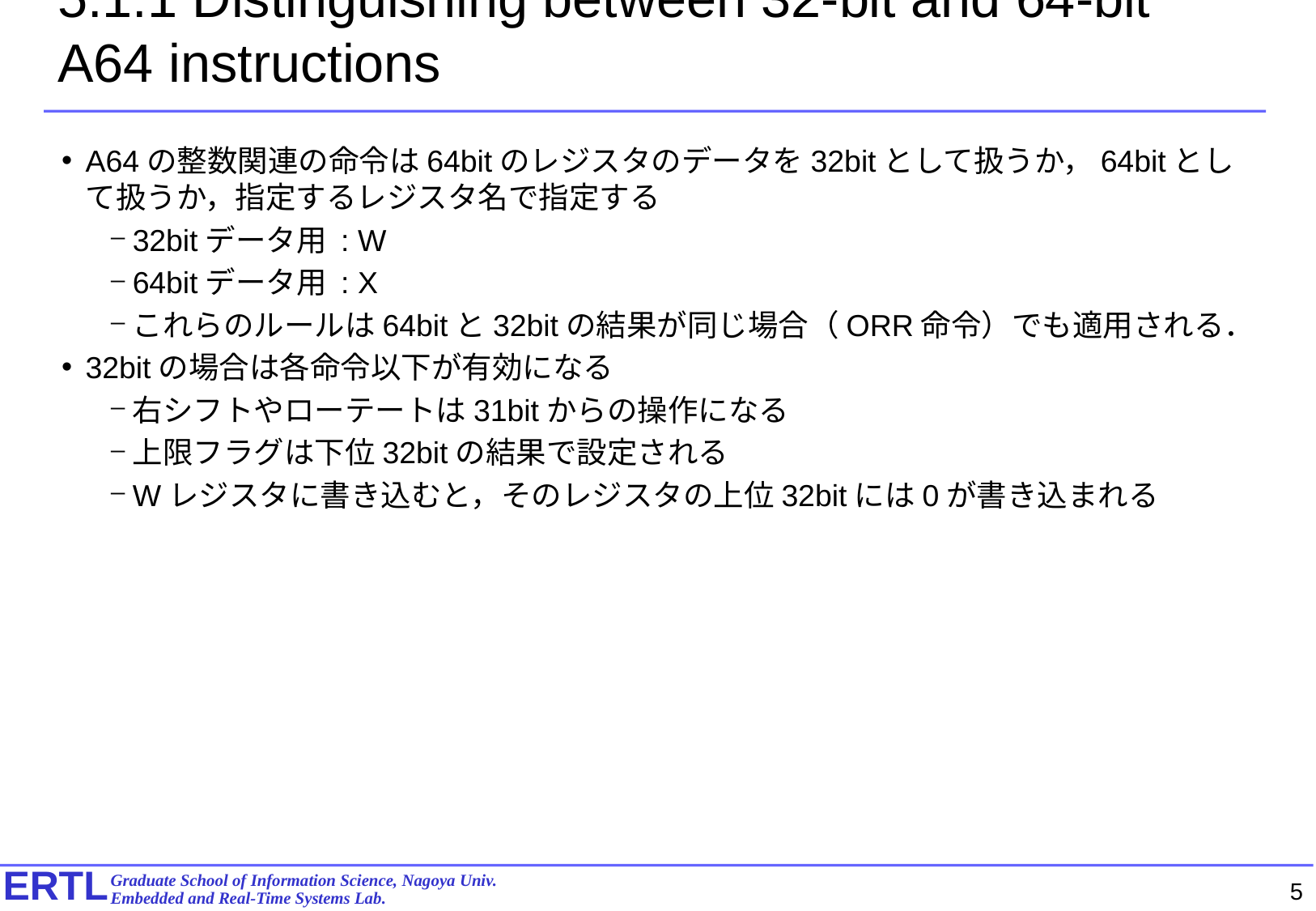

# 5.1.1 Distinguishing between 32-bit and 64-bit A64 instructions
A64の整数関連の命令は64bitのレジスタのデータを32bitとして扱うか，64bitとして扱うか，指定するレジスタ名で指定する
32bitデータ用 : W
64bitデータ用 : X
これらのルールは64bitと32bitの結果が同じ場合（ORR命令）でも適用される．
32bitの場合は各命令以下が有効になる
右シフトやローテートは31bitからの操作になる
上限フラグは下位32bitの結果で設定される
Wレジスタに書き込むと，そのレジスタの上位32bitには0が書き込まれる

5